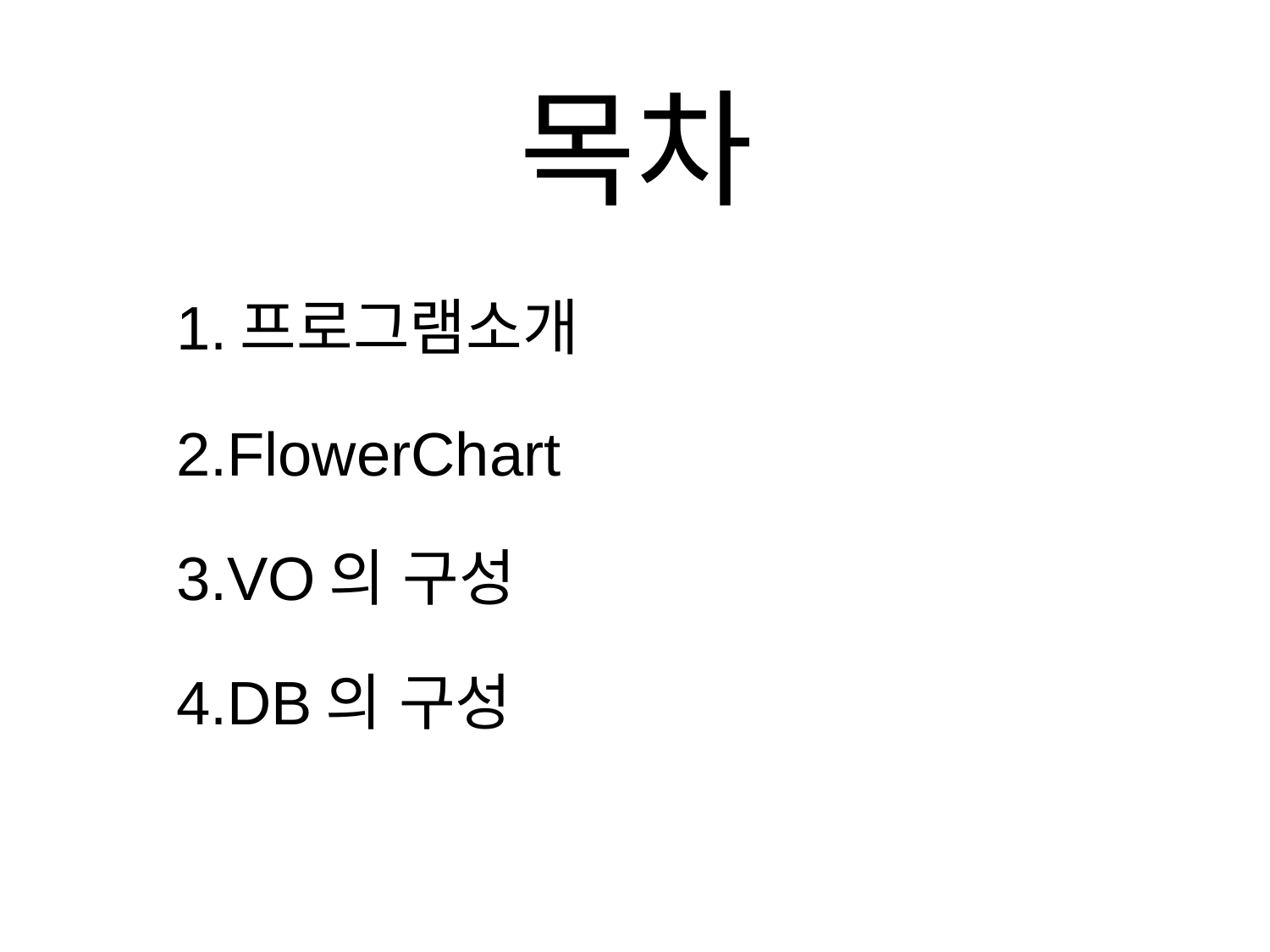

# 목차
1.프로그램소개

2.FlowerChart

3.VO의 구성

4.DB의 구성